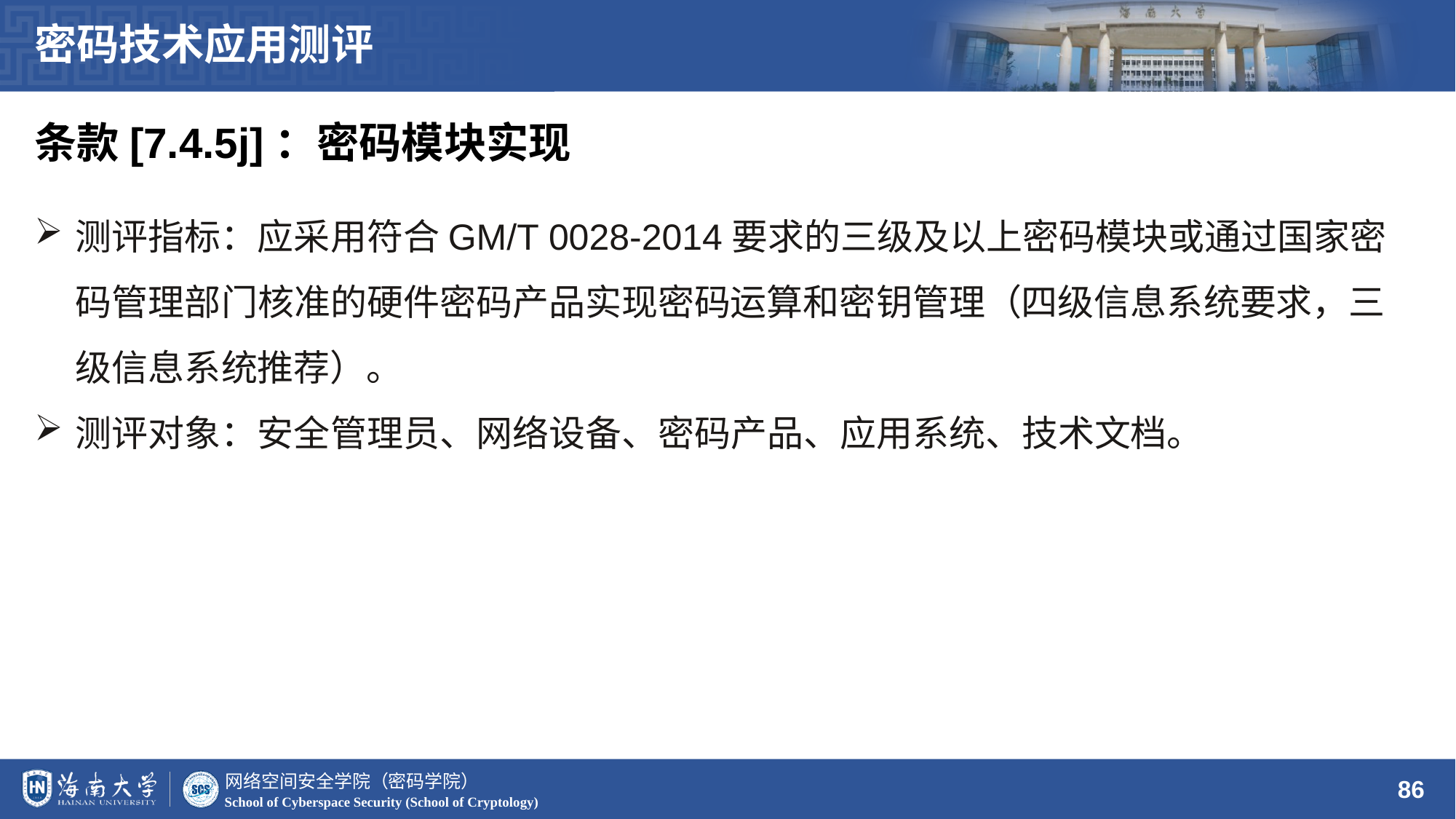

密码技术应用测评
条款[7.4.5j]：密码模块实现
测评指标：应采用符合GM/T 0028-2014要求的三级及以上密码模块或通过国家密码管理部门核准的硬件密码产品实现密码运算和密钥管理（四级信息系统要求，三级信息系统推荐）。
测评对象：安全管理员、网络设备、密码产品、应用系统、技术文档。
86